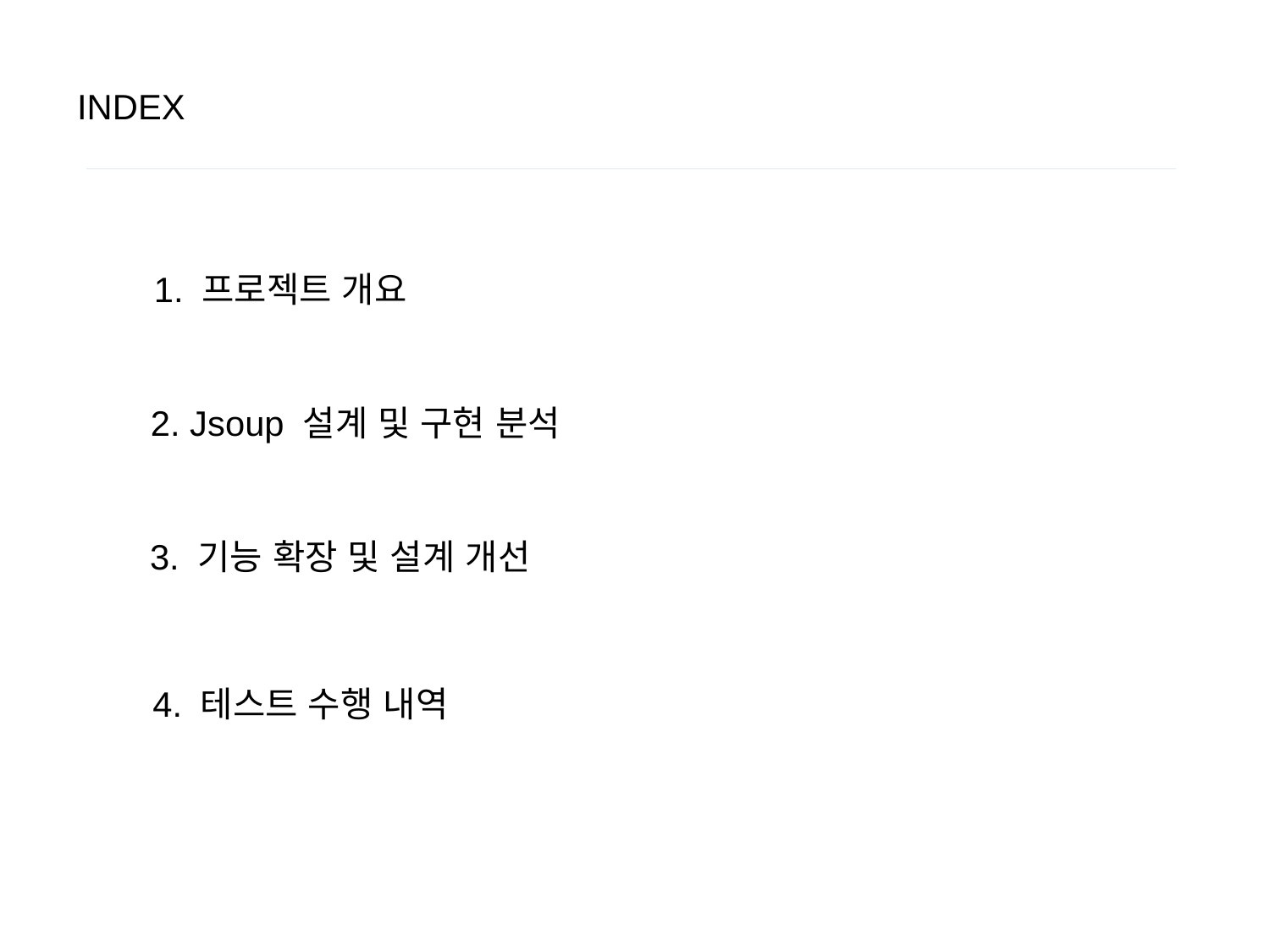

INDEX
1. 프로젝트 개요
2. Jsoup 설계 및 구현 분석
3. 기능 확장 및 설계 개선
4. 테스트 수행 내역